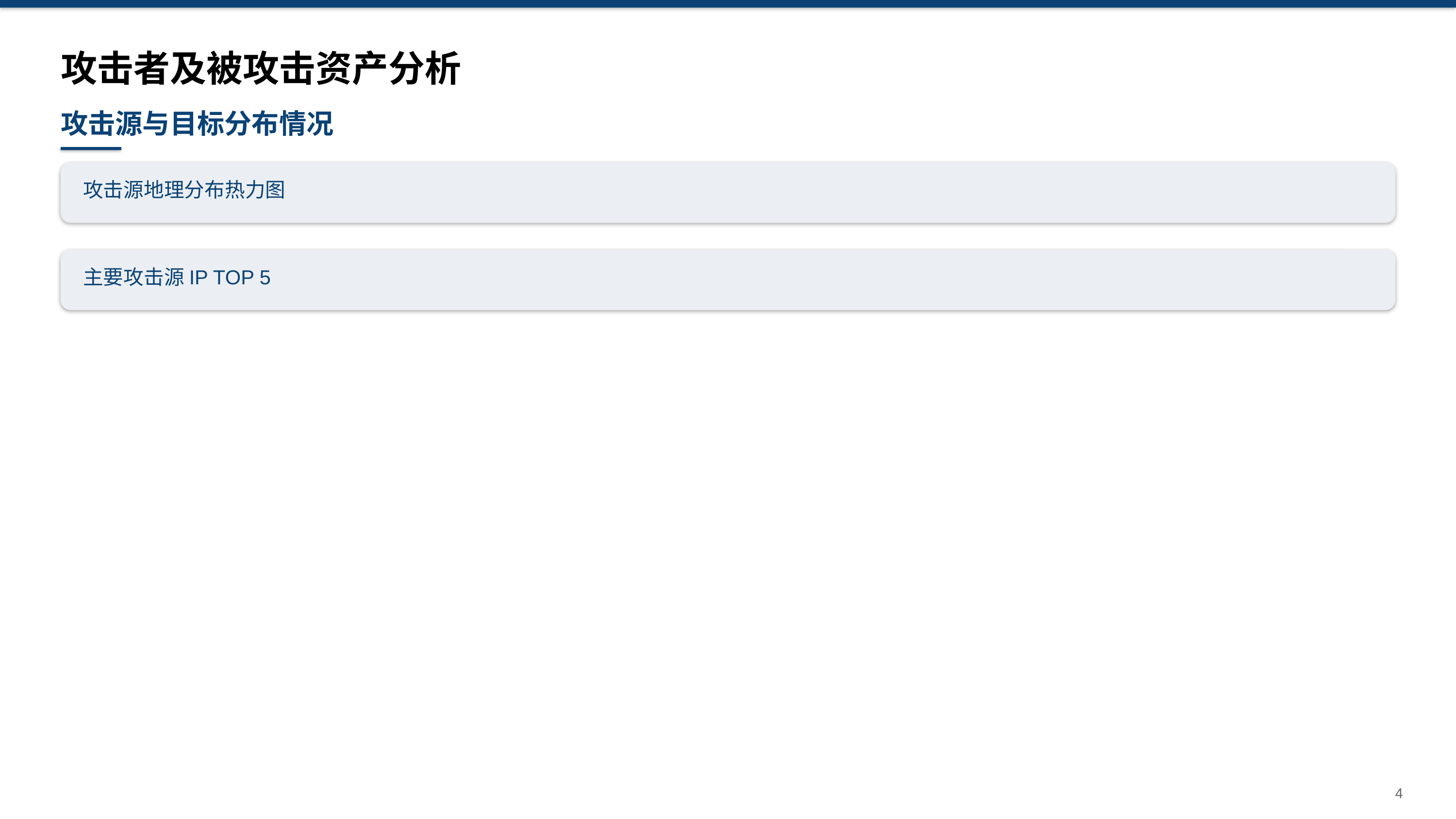

攻击者及被攻击资产分析
攻击源与目标分布情况

攻击源地理分布热力图

主要攻击源IP TOP 5
4